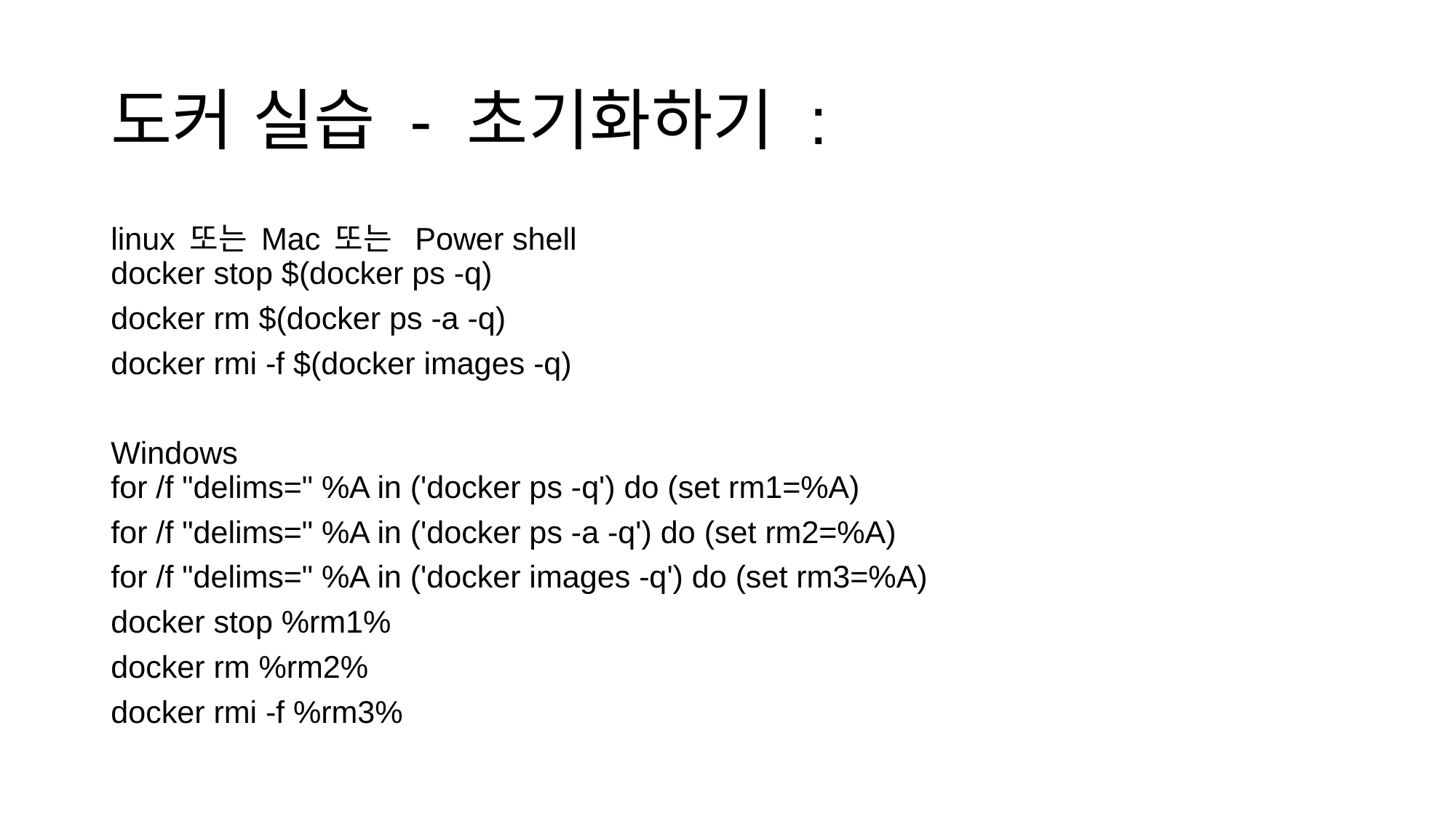

# 도커 실습 - 초기화하기 :
linux 또는 Mac 또는  Power shell
docker stop $(docker ps -q)
docker rm $(docker ps -a -q)
docker rmi -f $(docker images -q)

Windows
for /f "delims=" %A in ('docker ps -q') do (set rm1=%A)
for /f "delims=" %A in ('docker ps -a -q') do (set rm2=%A)
for /f "delims=" %A in ('docker images -q') do (set rm3=%A)
docker stop %rm1%
docker rm %rm2%
docker rmi -f %rm3%